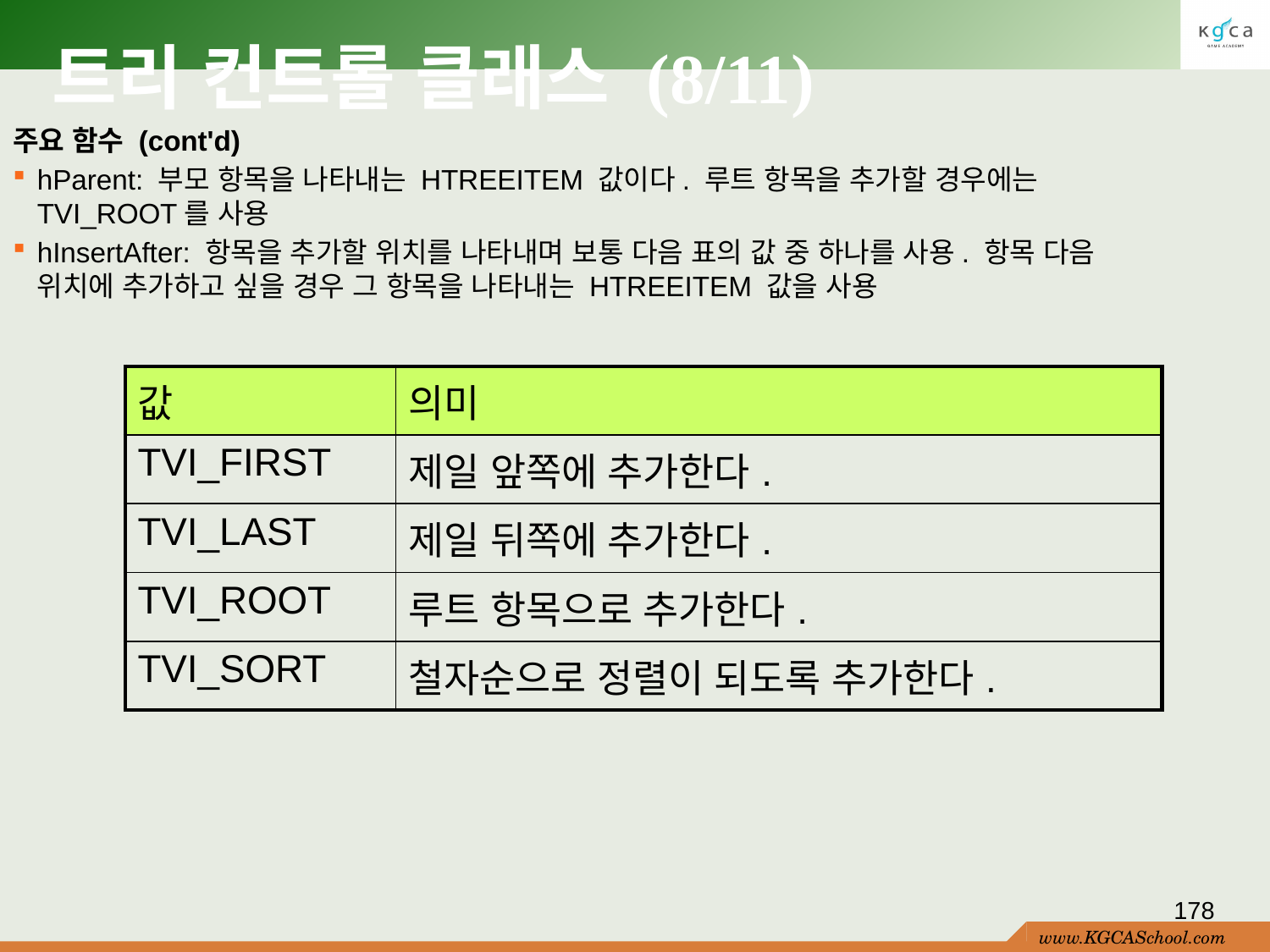

# 트리 컨트롤 클래스 (8/11)
주요 함수 (cont'd)
hParent: 부모 항목을 나타내는 HTREEITEM 값이다. 루트 항목을 추가할 경우에는 TVI_ROOT를 사용
hInsertAfter: 항목을 추가할 위치를 나타내며 보통 다음 표의 값 중 하나를 사용. 항목 다음 위치에 추가하고 싶을 경우 그 항목을 나타내는 HTREEITEM 값을 사용

| 값 | 의미 |
| --- | --- |
| TVI\_FIRST | 제일 앞쪽에 추가한다. |
| TVI\_LAST | 제일 뒤쪽에 추가한다. |
| TVI\_ROOT | 루트 항목으로 추가한다. |
| TVI\_SORT | 철자순으로 정렬이 되도록 추가한다. |
178